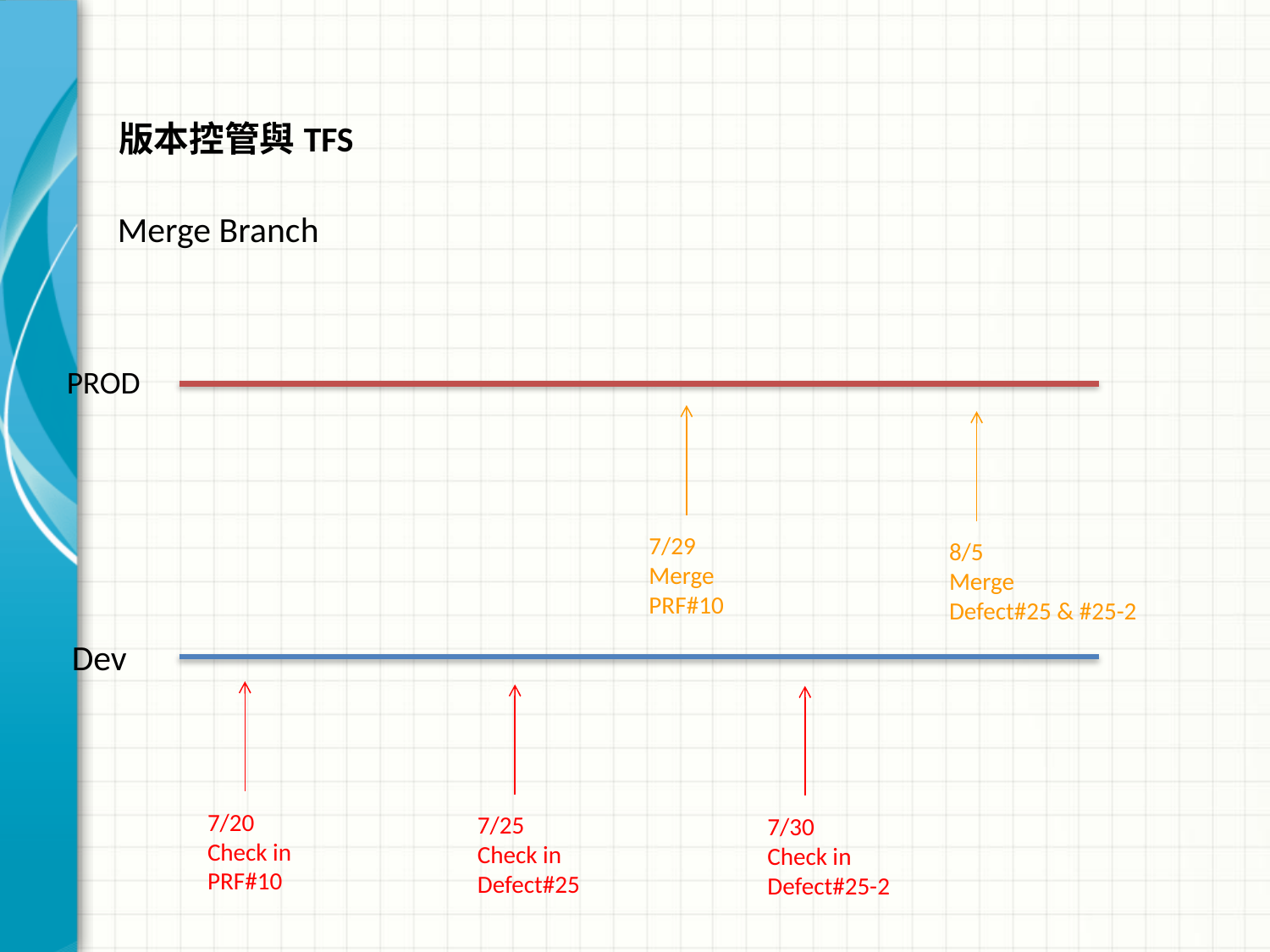

# 版本控管與TFS
Merge Branch
PROD
7/29
Merge
PRF#10
8/5
Merge
Defect#25 & #25-2
Dev
7/20
Check in
PRF#10
7/25
Check in
Defect#25
7/30
Check in
Defect#25-2